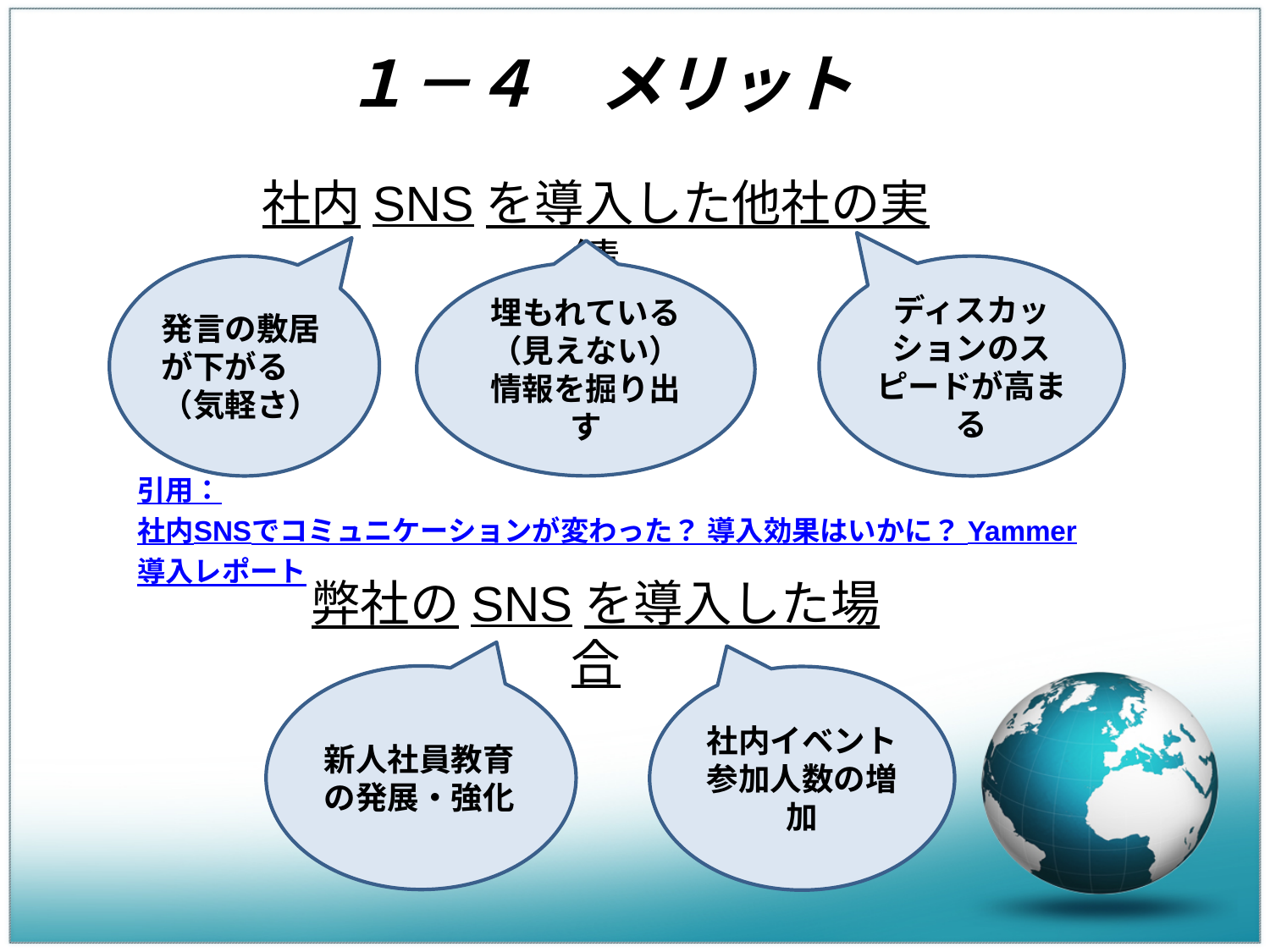

１－４　メリット
社内SNSを導入した他社の実績

発言の敷居が下がる（気軽さ）

ディスカッションのスピードが高まる

埋もれている（見えない）
情報を掘り出す

引用：
社内SNSでコミュニケーションが変わった？ 導入効果はいかに？ Yammer導入レポート

弊社のSNSを導入した場合

新人社員教育
の発展・強化

社内イベント参加人数の増加